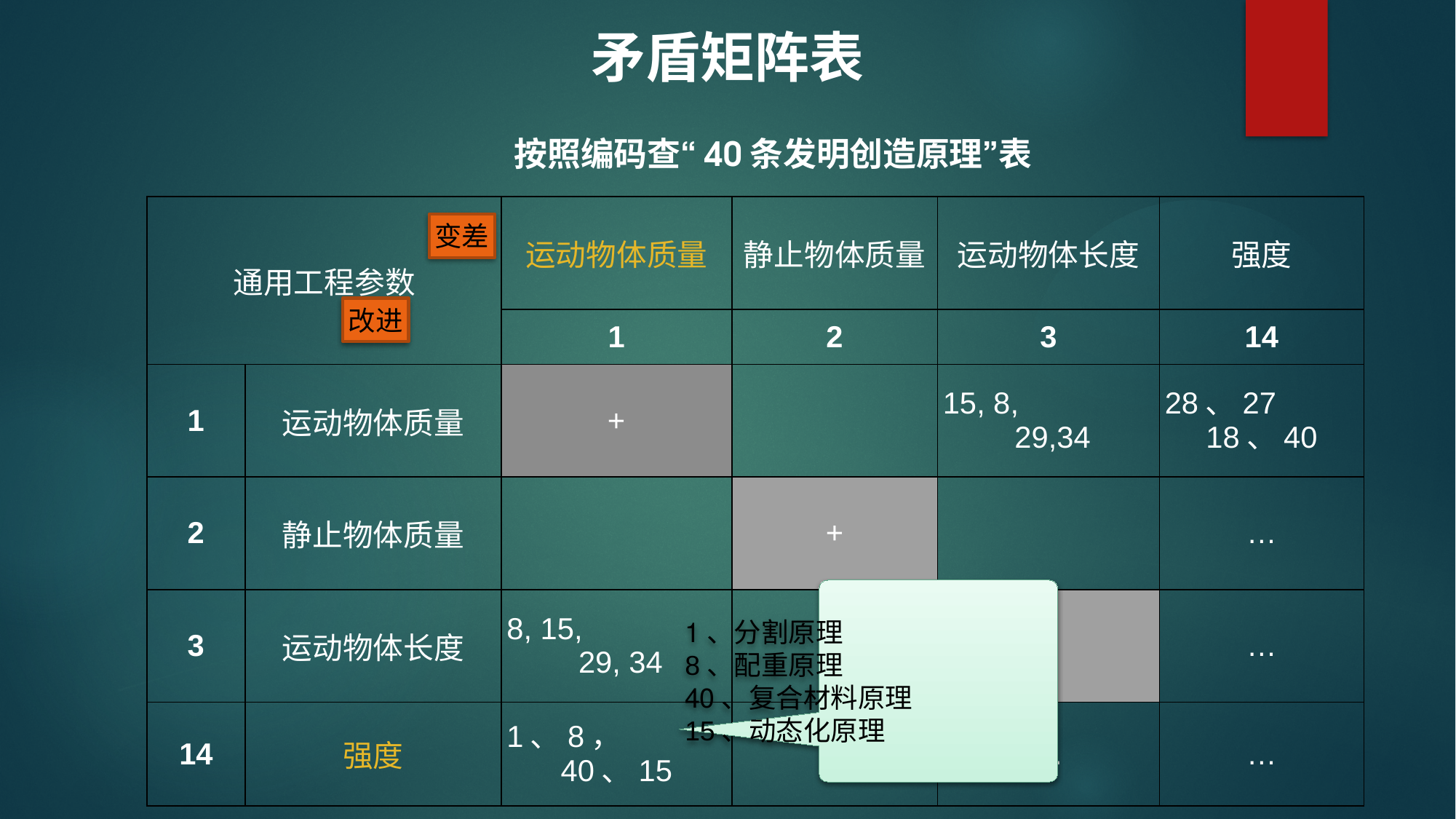

# 矛盾矩阵表
按照编码查“40条发明创造原理”表
| 通用工程参数 |  | 运动物体质量 | 静止物体质量 | 运动物体长度 | 强度 |
| --- | --- | --- | --- | --- | --- |
|  |  | 1 | 2 | 3 | 14 |
| 1 | 运动物体质量 | + |  | 15, 8, 29,34 | 28、27 18、40 |
| 2 | 静止物体质量 |  | + |  | … |
| 3 | 运动物体长度 | 8, 15, 29, 34 |  | + | … |
| 14 | 强度 | 1、8， 40、15 | … | … | … |
变差
改进
1、分割原理
8、配重原理
40、复合材料原理
15、动态化原理